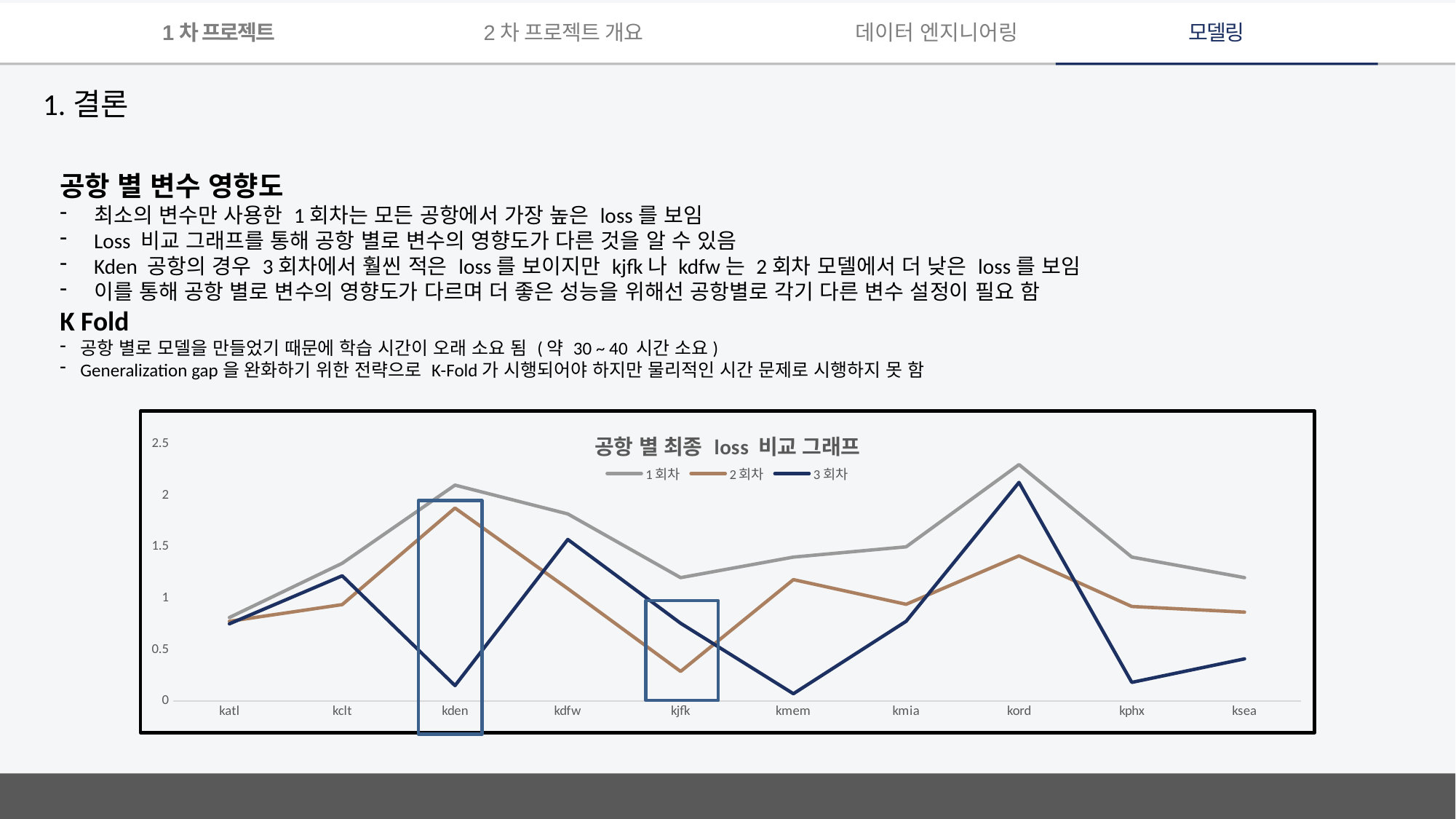

1차 프로젝트
2차 프로젝트 개요
데이터 엔지니어링
모델링
1.결론

공항 별 변수 영향도
최소의 변수만 사용한 1회차는 모든 공항에서 가장 높은 loss를 보임
Loss 비교 그래프를 통해 공항 별로 변수의 영향도가 다른 것을 알 수 있음
Kden 공항의 경우 3회차에서 훨씬 적은 loss를 보이지만 kjfk나 kdfw는 2회차 모델에서 더 낮은 loss를 보임
이를 통해 공항 별로 변수의 영향도가 다르며 더 좋은 성능을 위해선 공항별로 각기 다른 변수 설정이 필요 함
K Fold
공항 별로 모델을 만들었기 때문에 학습 시간이 오래 소요 됨 (약 30 ~ 40 시간 소요)
Generalization gap을 완화하기 위한 전략으로 K-Fold가 시행되어야 하지만 물리적인 시간 문제로 시행하지 못 함

### Chart: 공항 별 최종 loss 비교 그래프

| Category | 1회차 | 2회차 | 3회차 |
|---|---|---|---|
| katl | 0.8126 | 0.7757 | 0.751150250434875 |
| kclt | 1.34 | 0.9378 | 1.21839356422424 |
| kden | 2.1 | 1.877 | 0.149802103638649 |
| kdfw | 1.82 | 1.093 | 1.57140815258026 |
| kjfk | 1.2 | 0.2883 | 0.756629824638366 |
| kmem | 1.4 | 1.181 | 0.0707738175988197 |
| kmia | 1.5 | 0.9405 | 0.775758326053619 |
| kord | 2.3 | 1.412 | 2.12665438652038 |
| kphx | 1.4 | 0.9197 | 0.181603953242301 |
| ksea | 1.2 | 0.8648 | 0.41017547249794 |